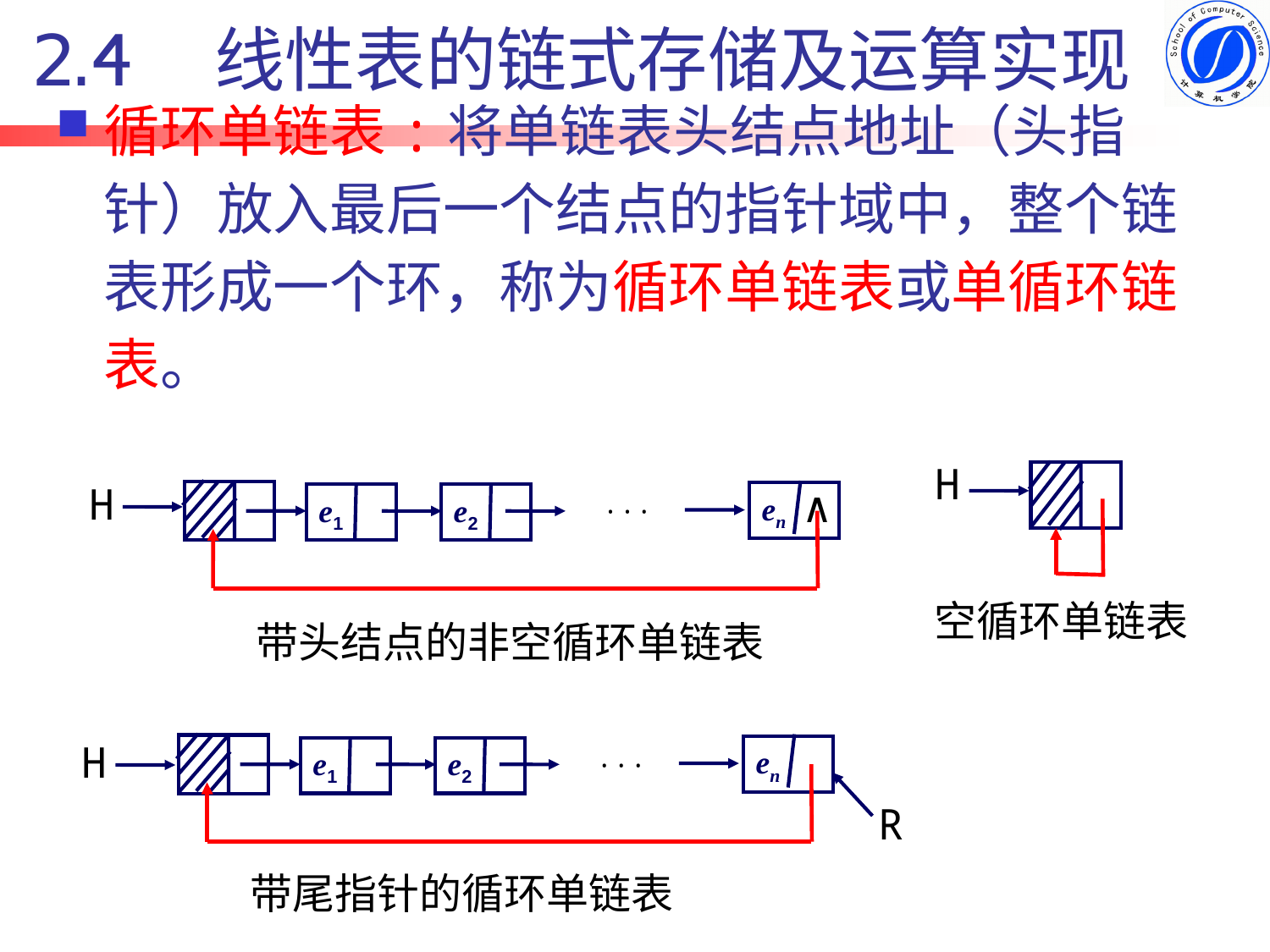

2.4   线性表的链式存储及运算实现
# 循环单链表:将单链表头结点地址（头指针）放入最后一个结点的指针域中，整个链表形成一个环，称为循环单链表或单循环链表。
H

H

en

e1

e2

···

∧
空循环单链表
带头结点的非空循环单链表
H

en

e1

e2

···

R
带尾指针的循环单链表